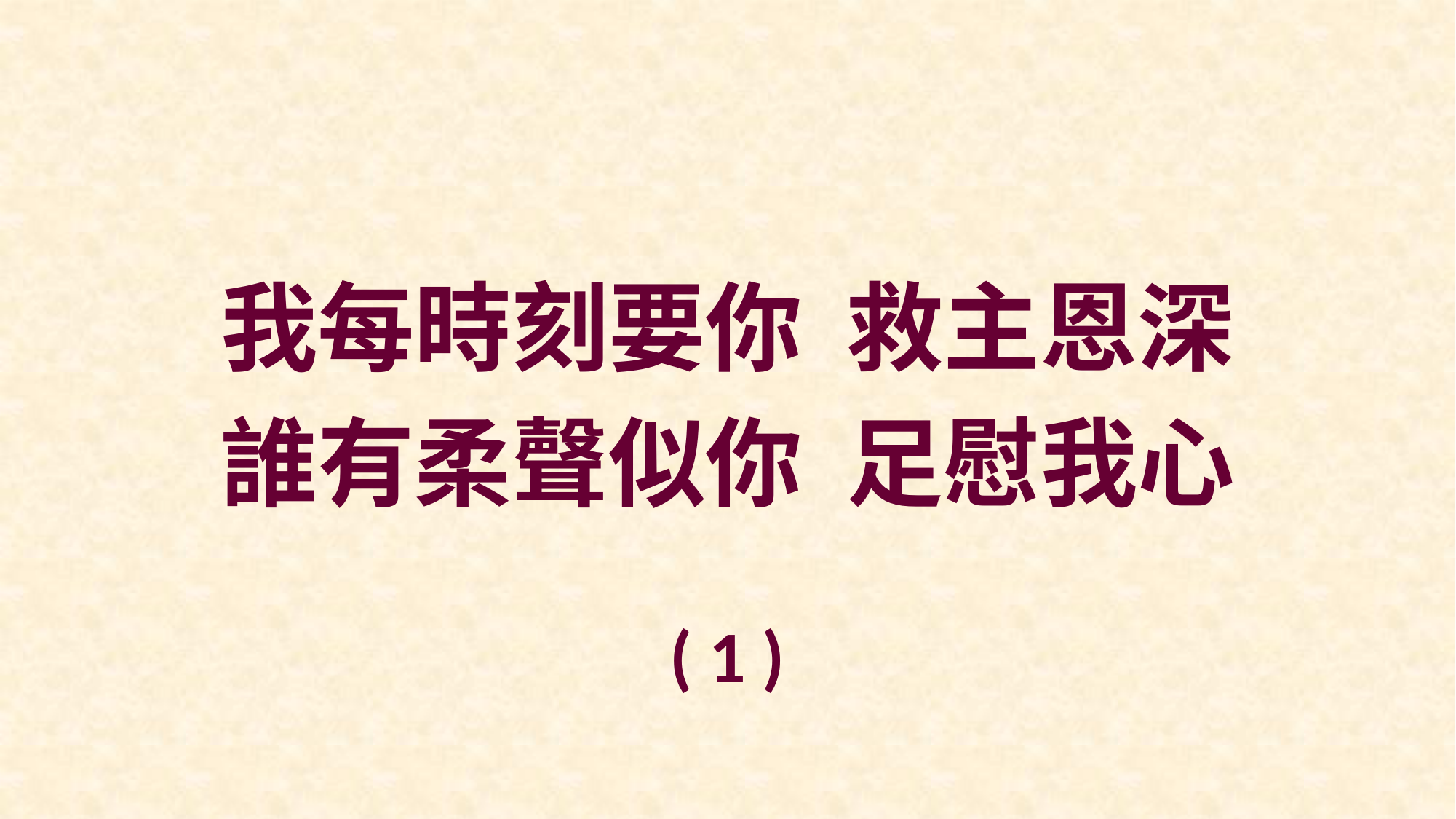

我每時刻要你  救主恩深
誰有柔聲似你  足慰我心
( 1 )